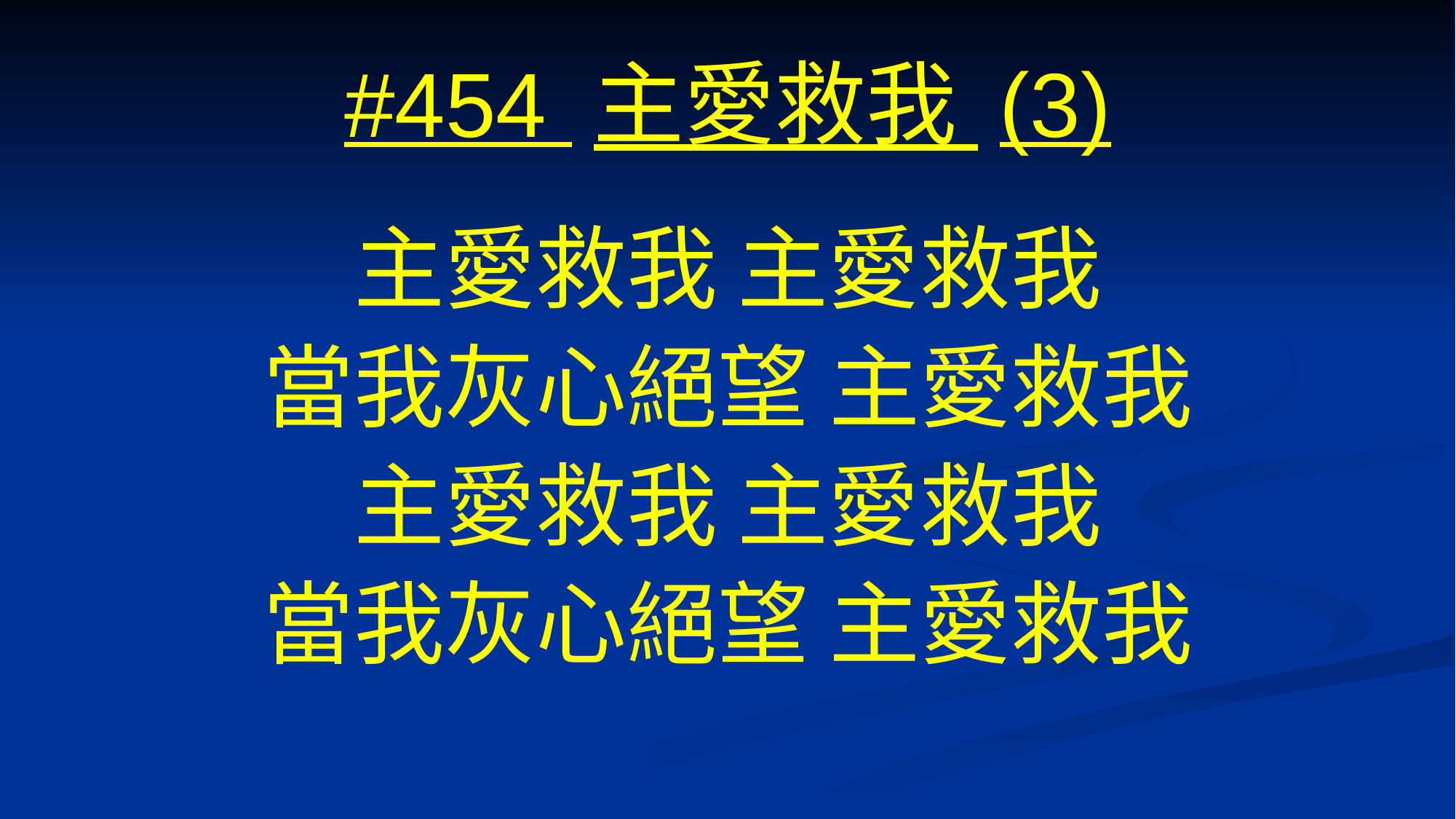

# #454 主愛救我 (3)
主愛救我 主愛救我
當我灰心絕望 主愛救我
主愛救我 主愛救我
當我灰心絕望 主愛救我